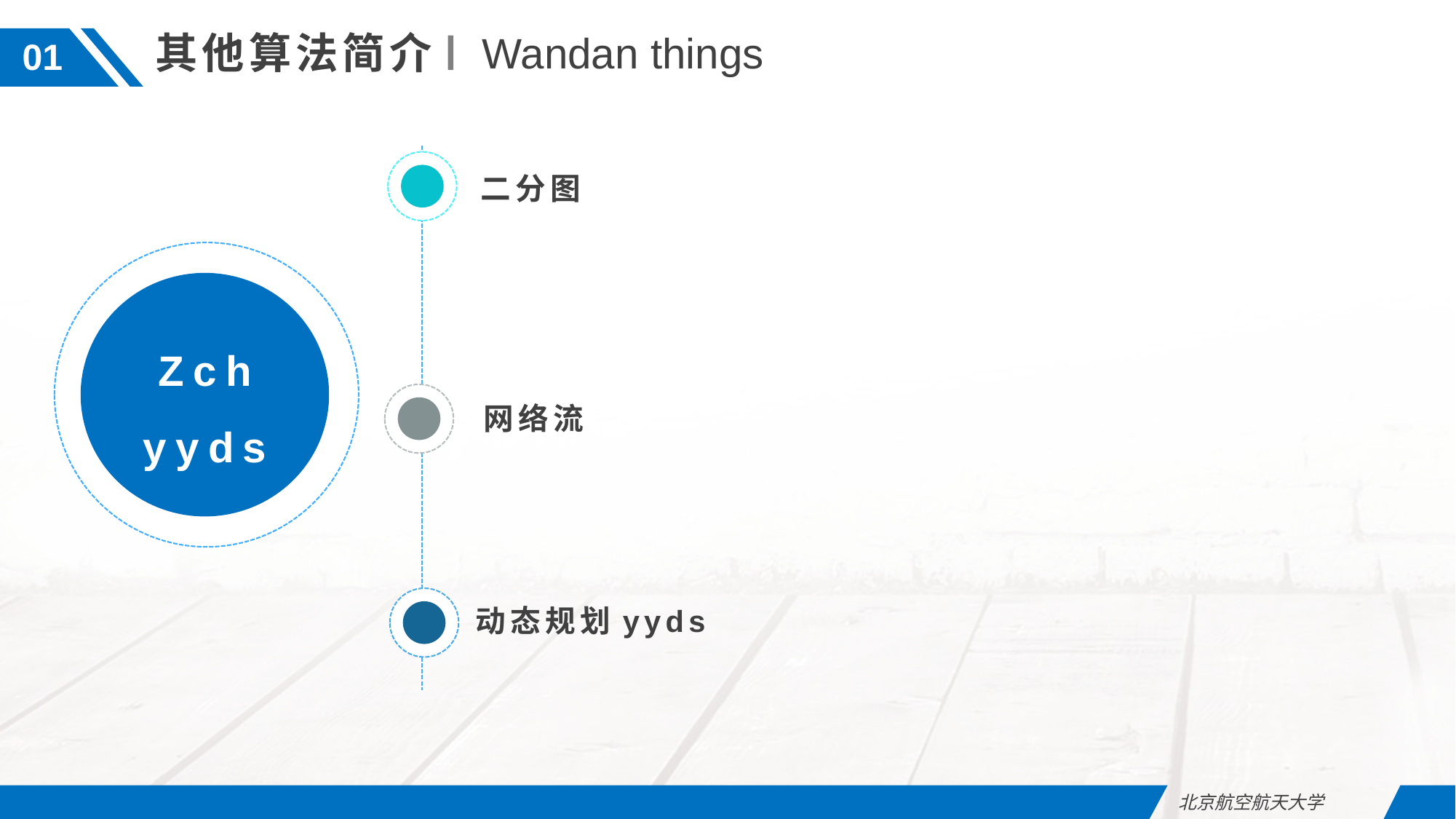

其他算法简介
Wandan things

01

二分图

Zch
yyds

网络流

动态规划yyds

北京航空航天大学